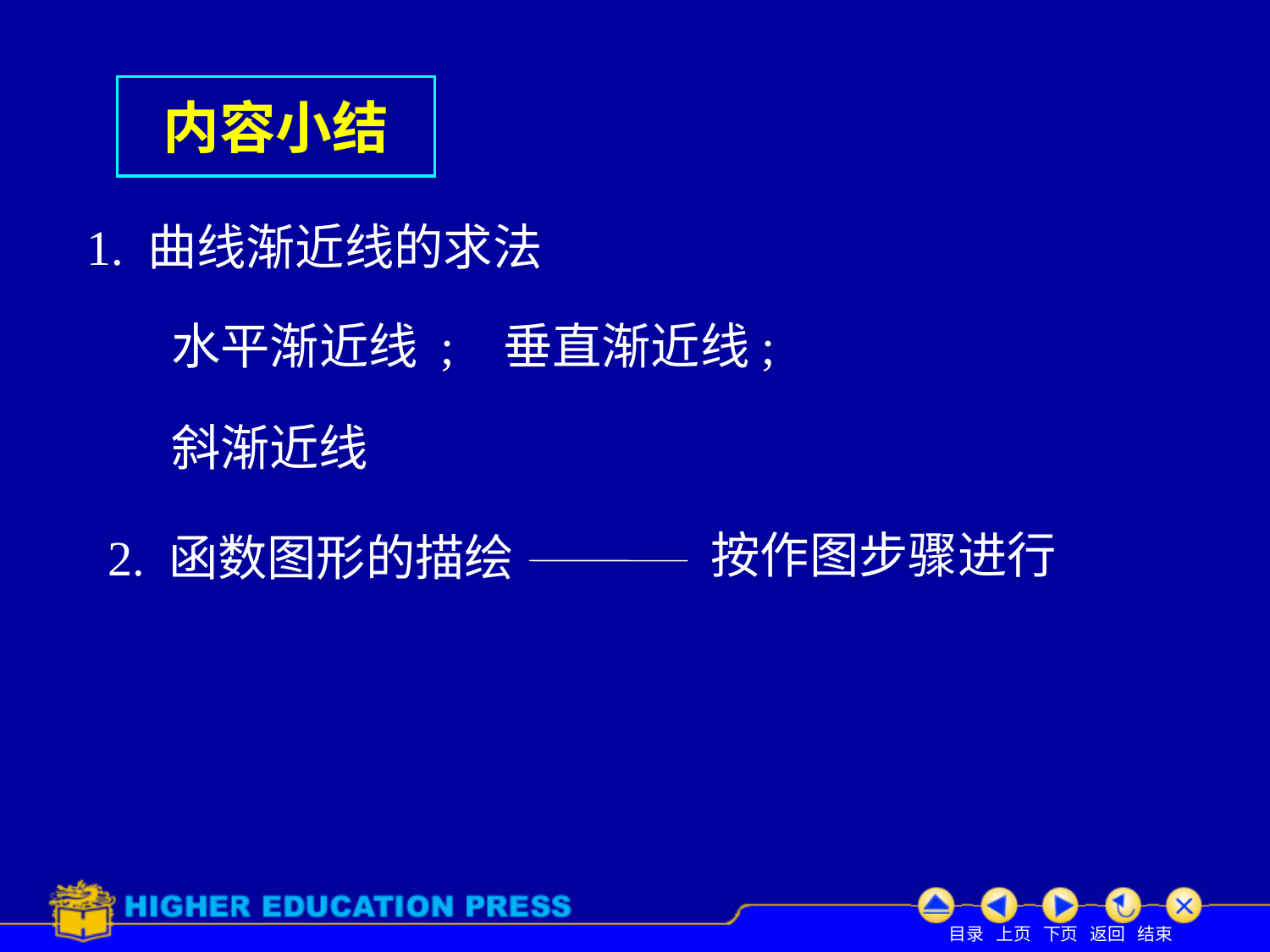

# 内容小结
1. 曲线渐近线的求法
水平渐近线 ;   垂直渐近线;

斜渐近线
按作图步骤进行
2. 函数图形的描绘